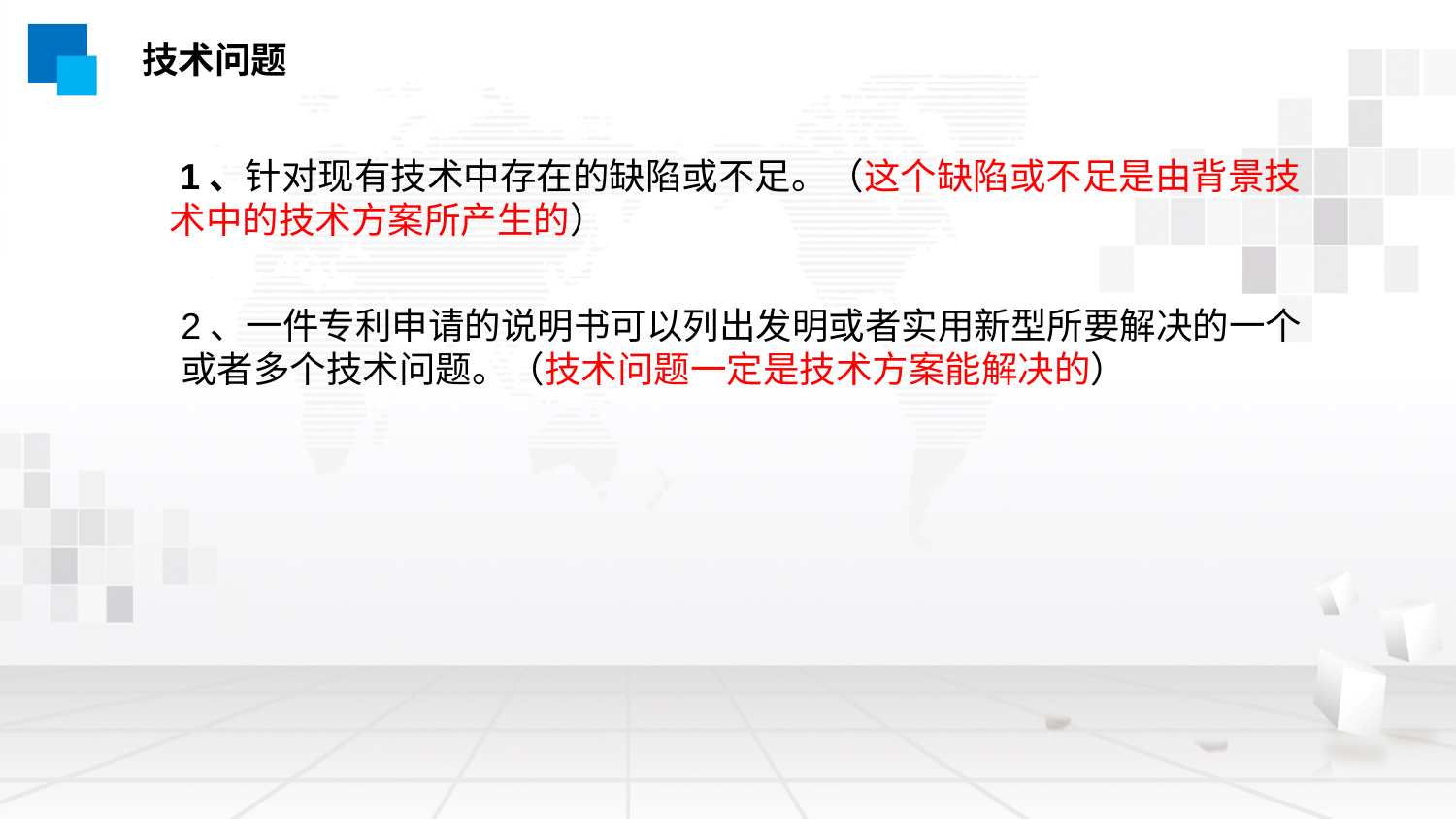

技术问题
 1、针对现有技术中存在的缺陷或不足。（这个缺陷或不足是由背景技术中的技术方案所产生的）
2、一件专利申请的说明书可以列出发明或者实用新型所要解决的一个或者多个技术问题。（技术问题一定是技术方案能解决的）